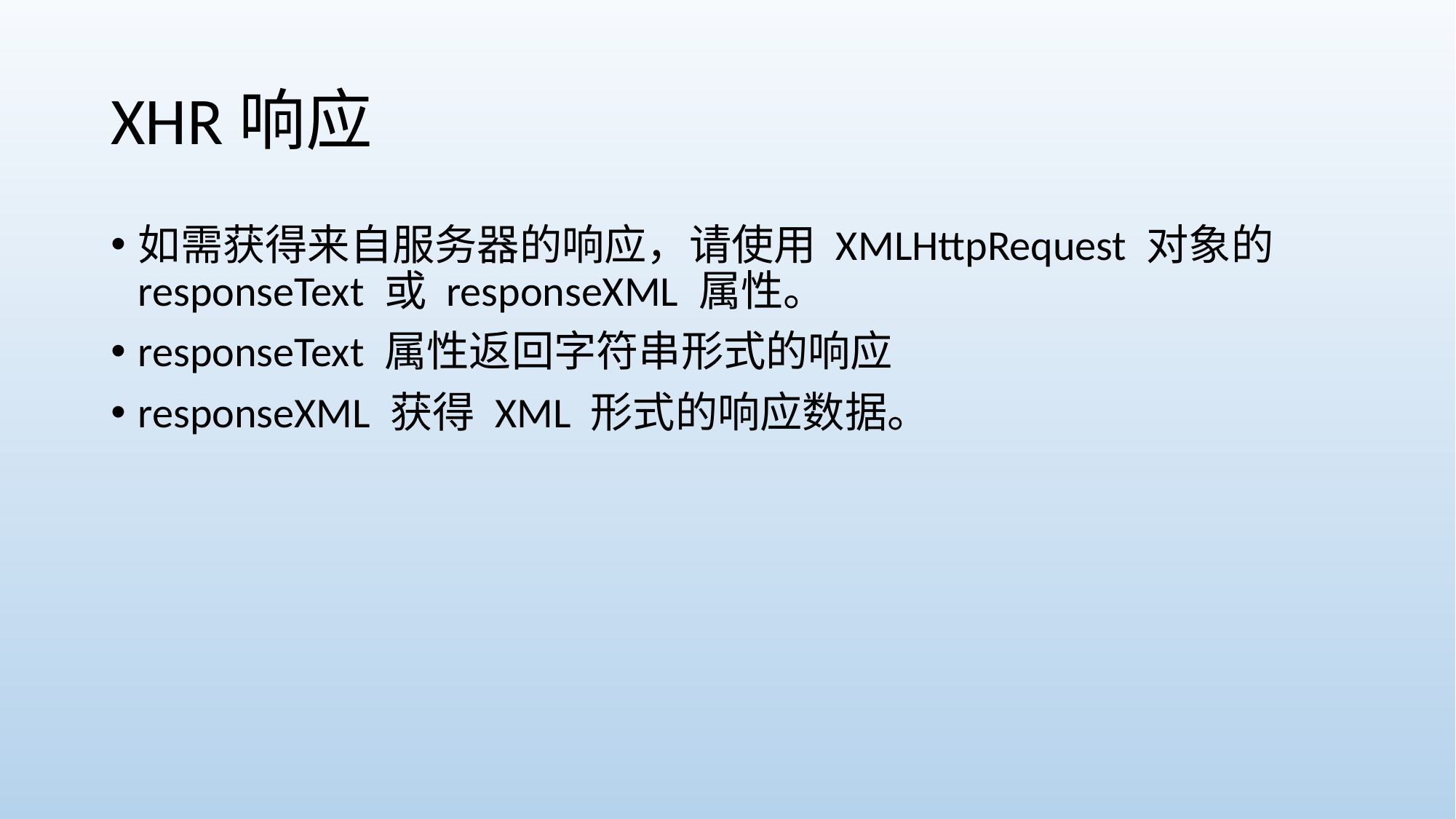

# XHR响应
如需获得来自服务器的响应，请使用 XMLHttpRequest 对象的 responseText 或 responseXML 属性。
responseText 属性返回字符串形式的响应
responseXML 获得 XML 形式的响应数据。